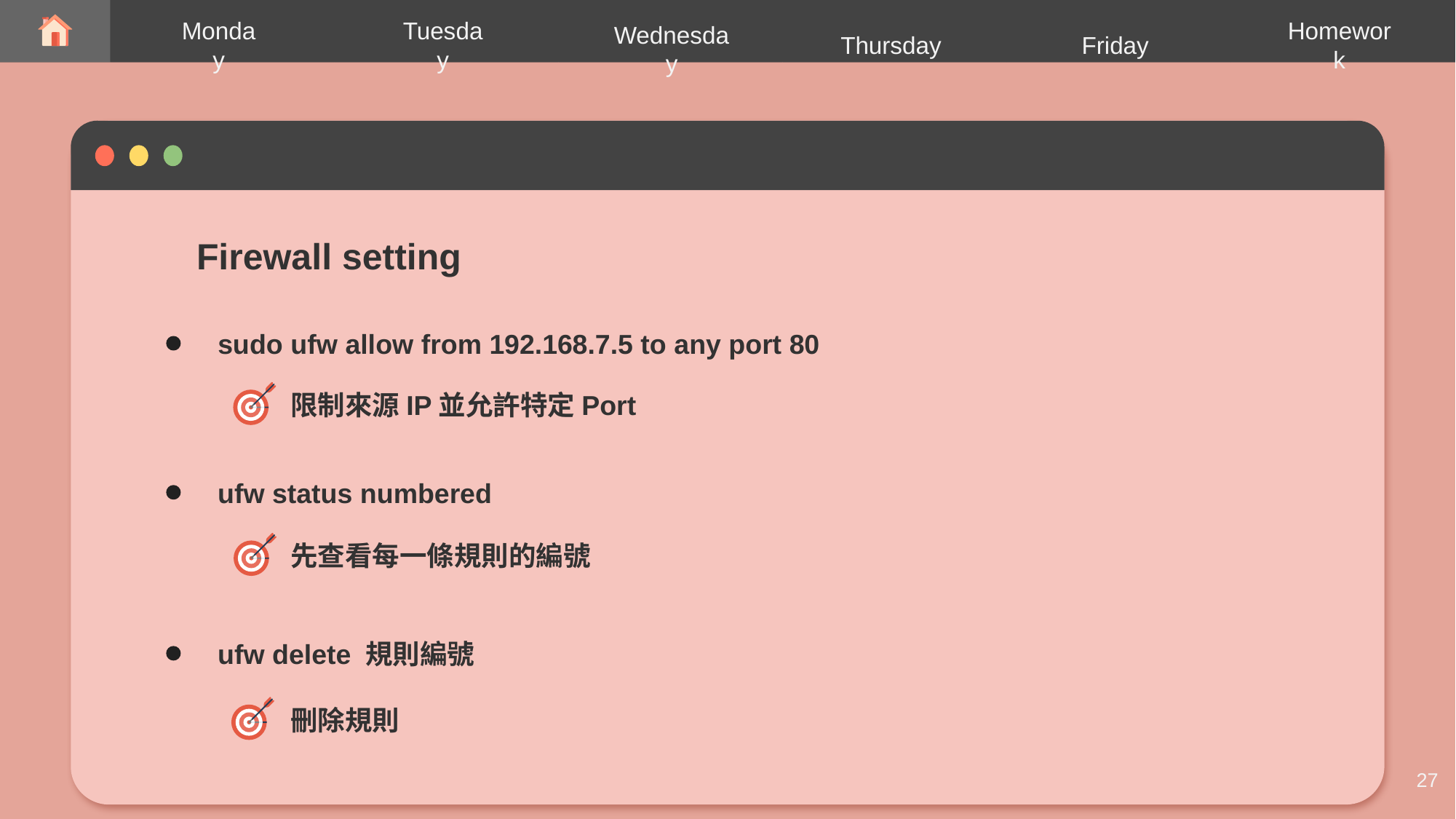

Thursday
Monday
Tuesday
Wednesday
Friday
Homework

Firewall setting
sudo ufw allow from 192.168.7.5 to any port 80

限制來源IP並允許特定Port
ufw status numbered

先查看每一條規則的編號
ufw delete 規則編號

刪除規則
27